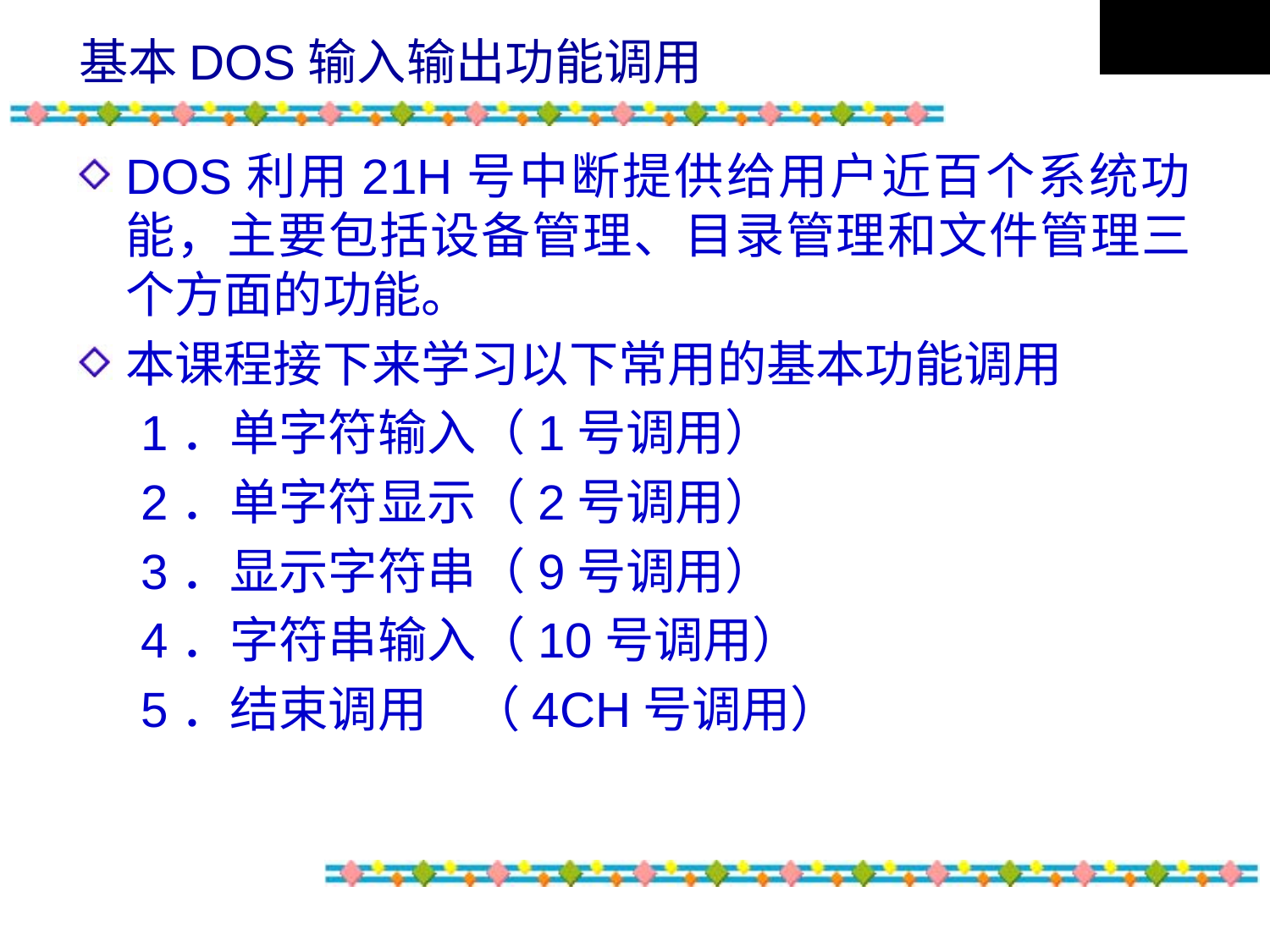

# 基本DOS输入输出功能调用
DOS利用21H号中断提供给用户近百个系统功能，主要包括设备管理、目录管理和文件管理三个方面的功能。
本课程接下来学习以下常用的基本功能调用
1．单字符输入（1号调用）
2．单字符显示（2号调用）
3．显示字符串（9号调用）
4．字符串输入（10号调用）
5．结束调用    （4CH号调用）